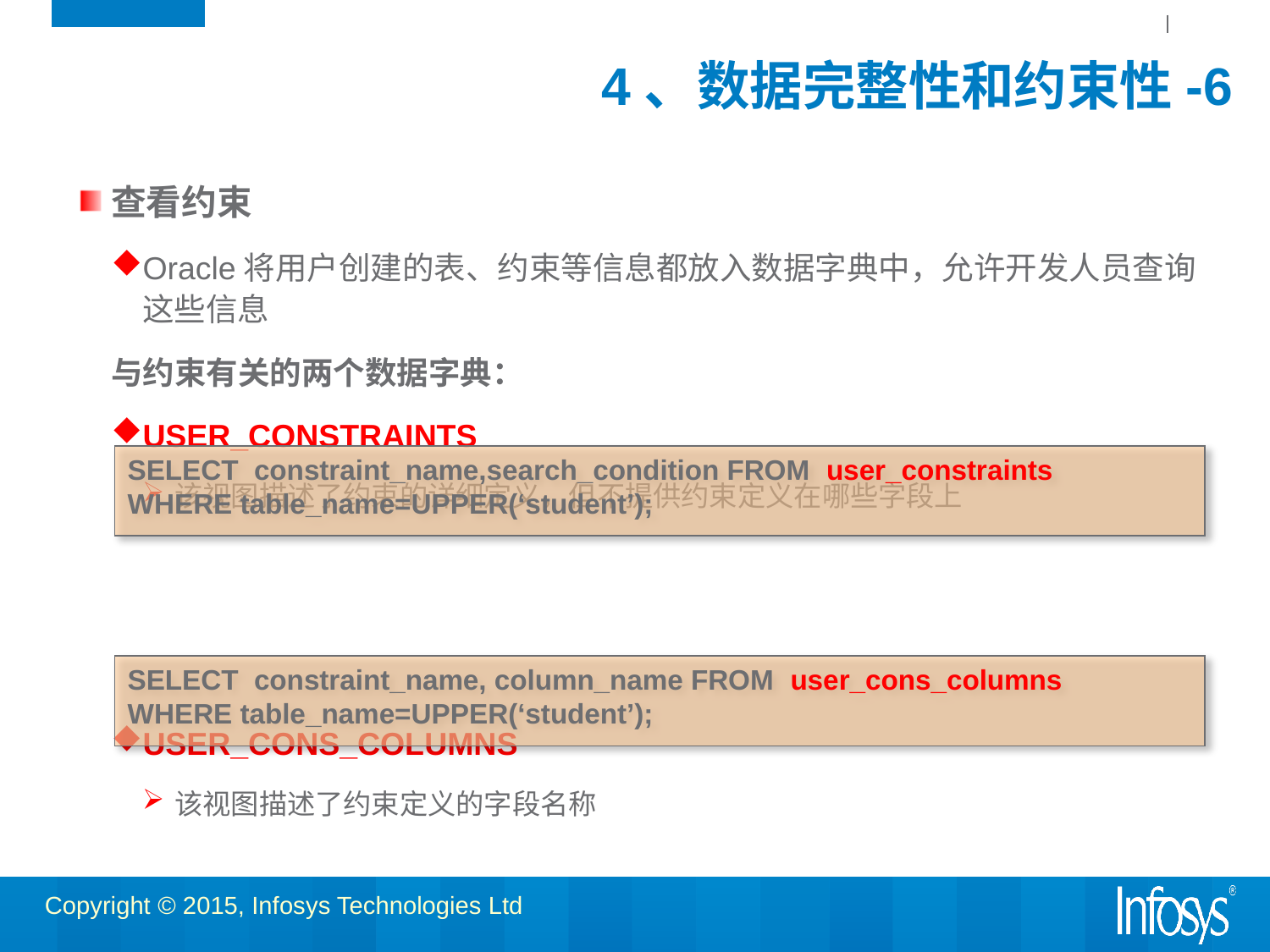

# 4、数据完整性和约束性-6
查看约束
Oracle将用户创建的表、约束等信息都放入数据字典中，允许开发人员查询这些信息
与约束有关的两个数据字典：
USER_CONSTRAINTS
该视图描述了约束的详细定义，但不提供约束定义在哪些字段上

USER_CONS_COLUMNS
该视图描述了约束定义的字段名称

SELECT  constraint_name,search_condition FROM  user_constraints
WHERE table_name=UPPER(‘student’);
SELECT  constraint_name, column_name FROM  user_cons_columns
WHERE table_name=UPPER(‘student’);